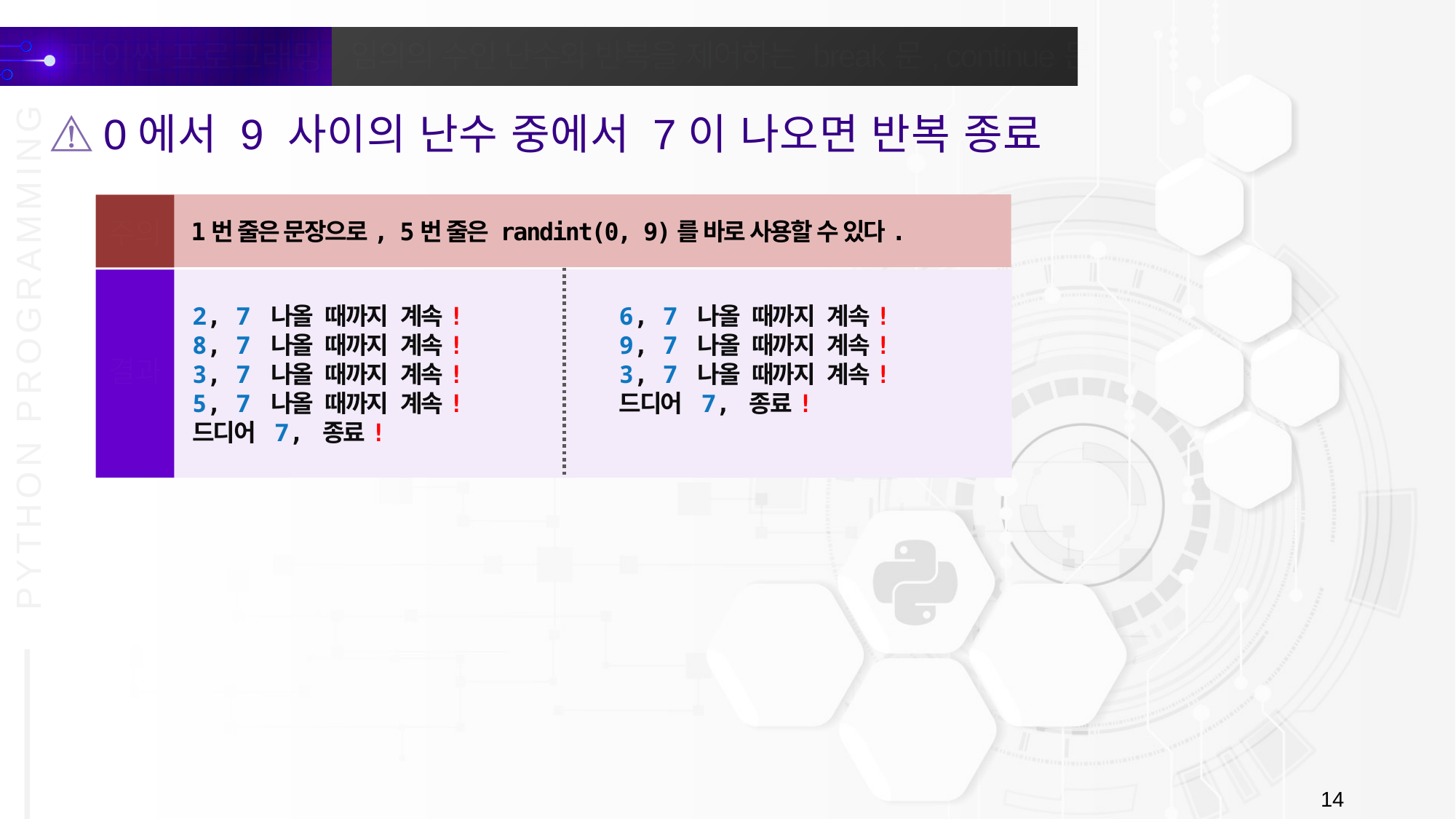

0에서 9 사이의 난수 중에서 7이 나오면 반복 종료
1번 줄은 문장으로, 5번 줄은 randint(0, 9)를 바로 사용할 수 있다.

주의
2, 7 나올 때까지 계속!
8, 7 나올 때까지 계속!
3, 7 나올 때까지 계속!
5, 7 나올 때까지 계속!
드디어 7, 종료!

6, 7 나올 때까지 계속!
9, 7 나올 때까지 계속!
3, 7 나올 때까지 계속!
드디어 7, 종료!

결과
14